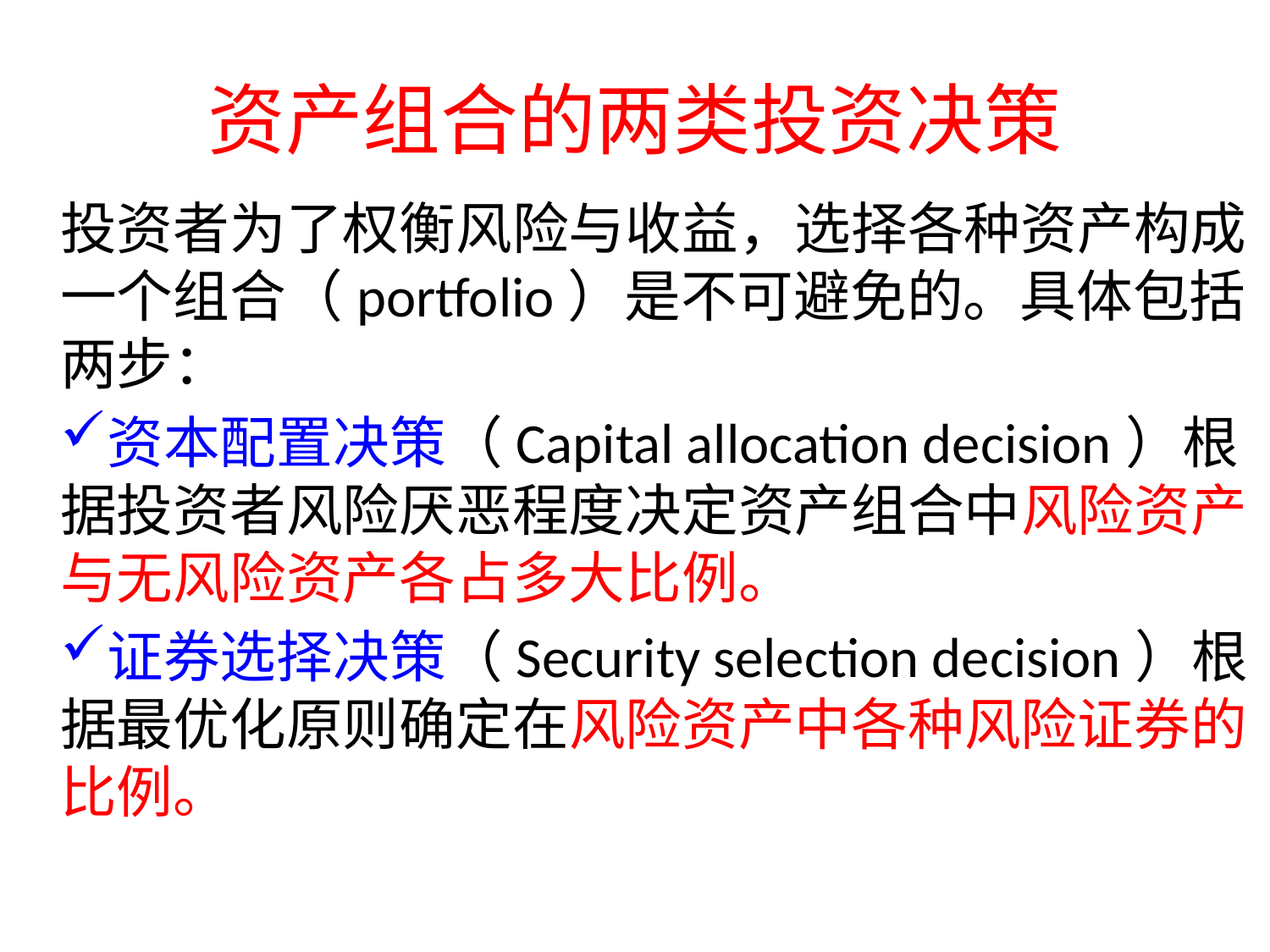

# 资产组合的两类投资决策
投资者为了权衡风险与收益，选择各种资产构成一个组合（portfolio）是不可避免的。具体包括两步：
资本配置决策（Capital allocation decision）根据投资者风险厌恶程度决定资产组合中风险资产与无风险资产各占多大比例。
证券选择决策（Security selection decision）根据最优化原则确定在风险资产中各种风险证券的比例。
30